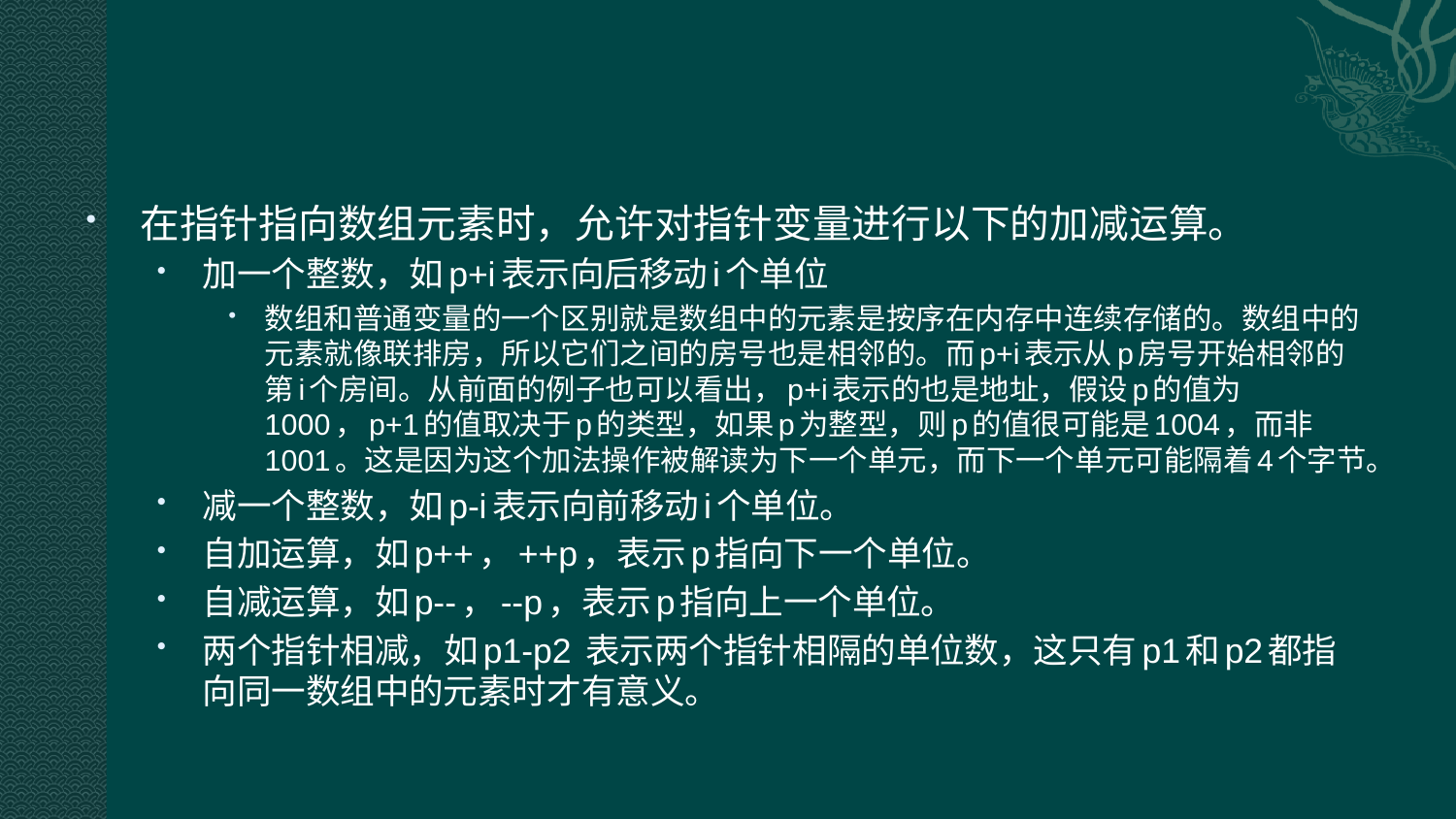

#
在指针指向数组元素时，允许对指针变量进行以下的加减运算。
加一个整数，如p+i表示向后移动i个单位
数组和普通变量的一个区别就是数组中的元素是按序在内存中连续存储的。数组中的元素就像联排房，所以它们之间的房号也是相邻的。而p+i表示从p房号开始相邻的第i个房间。从前面的例子也可以看出，p+i表示的也是地址，假设p的值为1000，p+1的值取决于p的类型，如果p为整型，则p的值很可能是1004，而非1001。这是因为这个加法操作被解读为下一个单元，而下一个单元可能隔着4个字节。
减一个整数，如p-i表示向前移动i个单位。
自加运算，如p++，++p，表示p指向下一个单位。
自减运算，如p--，--p，表示p指向上一个单位。
两个指针相减，如p1-p2 表示两个指针相隔的单位数，这只有p1和p2都指向同一数组中的元素时才有意义。